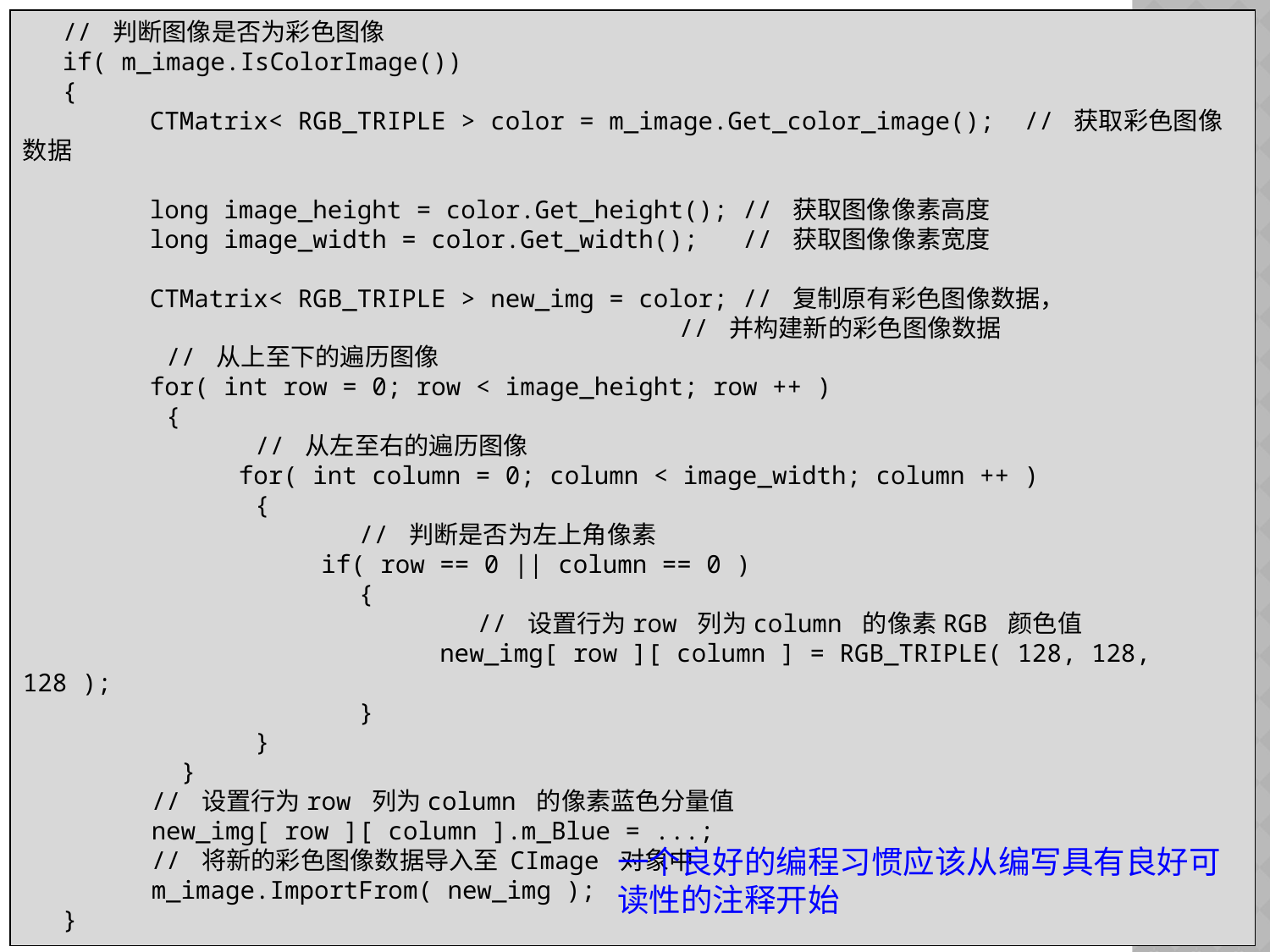

// 判断图像是否为彩色图像
if( m_image.IsColorImage())
{
	CTMatrix< RGB_TRIPLE > color = m_image.Get_color_image();  // 获取彩色图像数据

	long image_height = color.Get_height(); // 获取图像像素高度
	long image_width = color.Get_width();   // 获取图像像素宽度

	CTMatrix< RGB_TRIPLE > new_img = color; // 复制原有彩色图像数据，
				          // 并构建新的彩色图像数据
       // 从上至下的遍历图像
	for( int row = 0; row < image_height; row ++ )
       {
             // 从左至右的遍历图像
	      for( int column = 0; column < image_width; column ++ )
             {
                    // 判断是否为左上角像素
		   if( row == 0 || column == 0 )
                    {
                            // 设置行为row 列为column 的像素RGB 颜色值
		           new_img[ row ][ column ] = RGB_TRIPLE( 128, 128, 128 );
                    }
             }
        }
      // 设置行为row 列为column 的像素蓝色分量值
      new_img[ row ][ column ].m_Blue = ...;
      // 将新的彩色图像数据导入至 CImage 对象中
      m_image.ImportFrom( new_img );
}
一个良好的编程习惯应该从编写具有良好可读性的注释开始